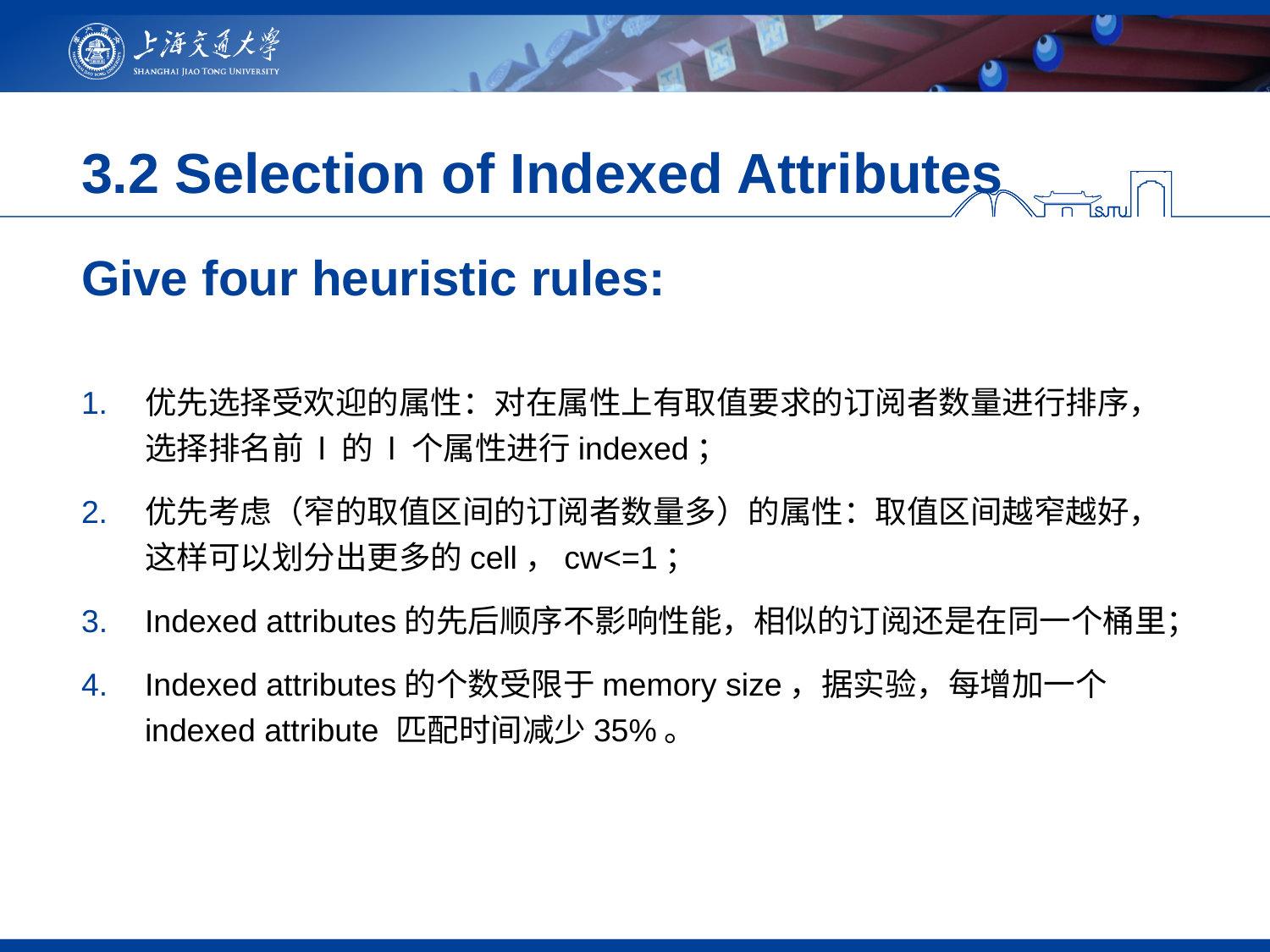

# 3.2 Selection of Indexed Attributes
Give four heuristic rules:
优先选择受欢迎的属性：对在属性上有取值要求的订阅者数量进行排序，选择排名前 l 的 l 个属性进行indexed；
优先考虑（窄的取值区间的订阅者数量多）的属性：取值区间越窄越好，这样可以划分出更多的cell，cw<=1；
Indexed attributes的先后顺序不影响性能，相似的订阅还是在同一个桶里；
Indexed attributes的个数受限于memory size，据实验，每增加一个indexed attribute 匹配时间减少35%。